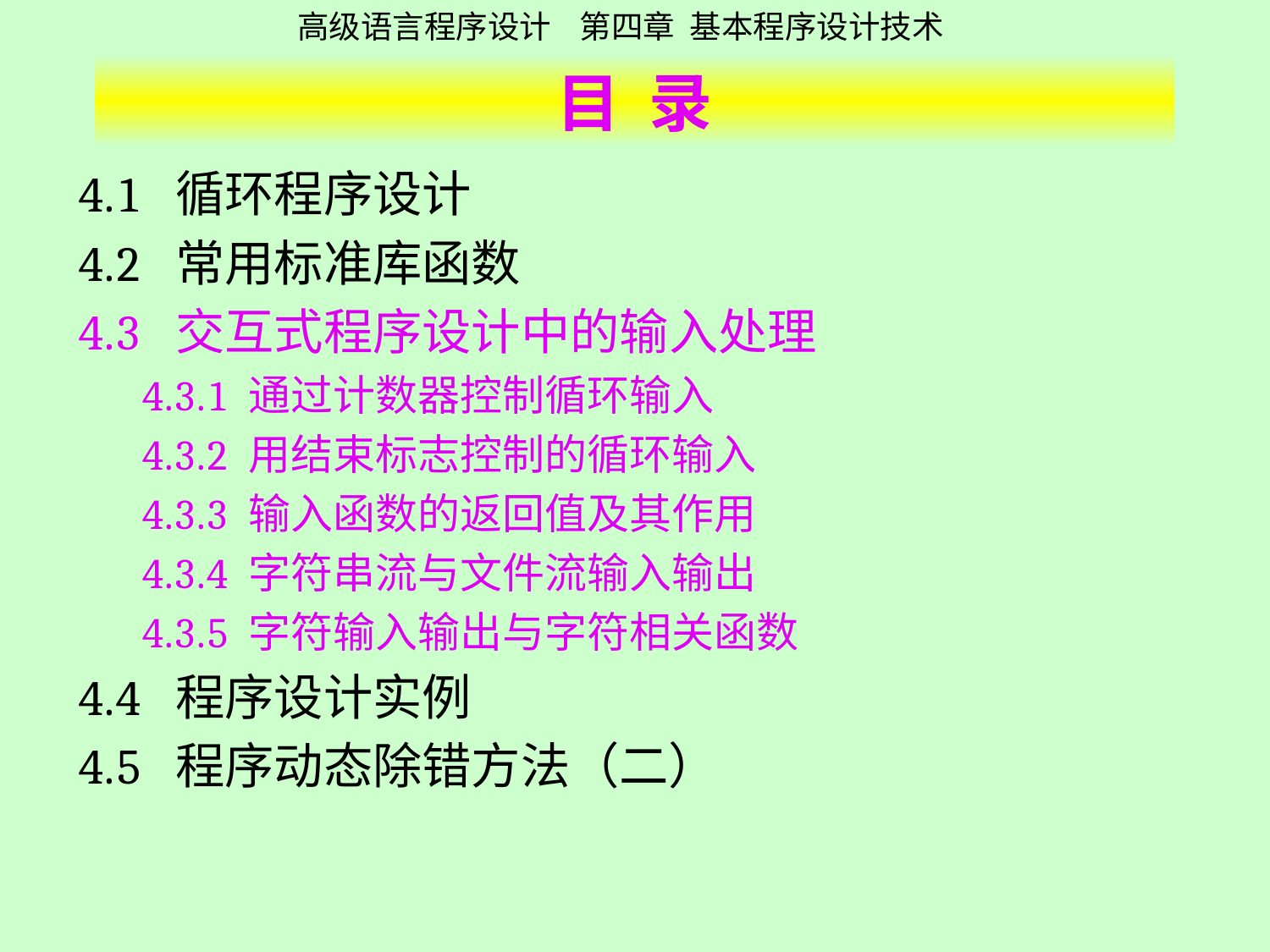

高级语言程序设计    第四章  基本程序设计技术
# 目  录
4.1  循环程序设计
4.2  常用标准库函数
4.3  交互式程序设计中的输入处理
4.3.1 通过计数器控制循环输入
4.3.2 用结束标志控制的循环输入
4.3.3 输入函数的返回值及其作用
4.3.4 字符串流与文件流输入输出
4.3.5 字符输入输出与字符相关函数
4.4  程序设计实例
4.5  程序动态除错方法（二）
55